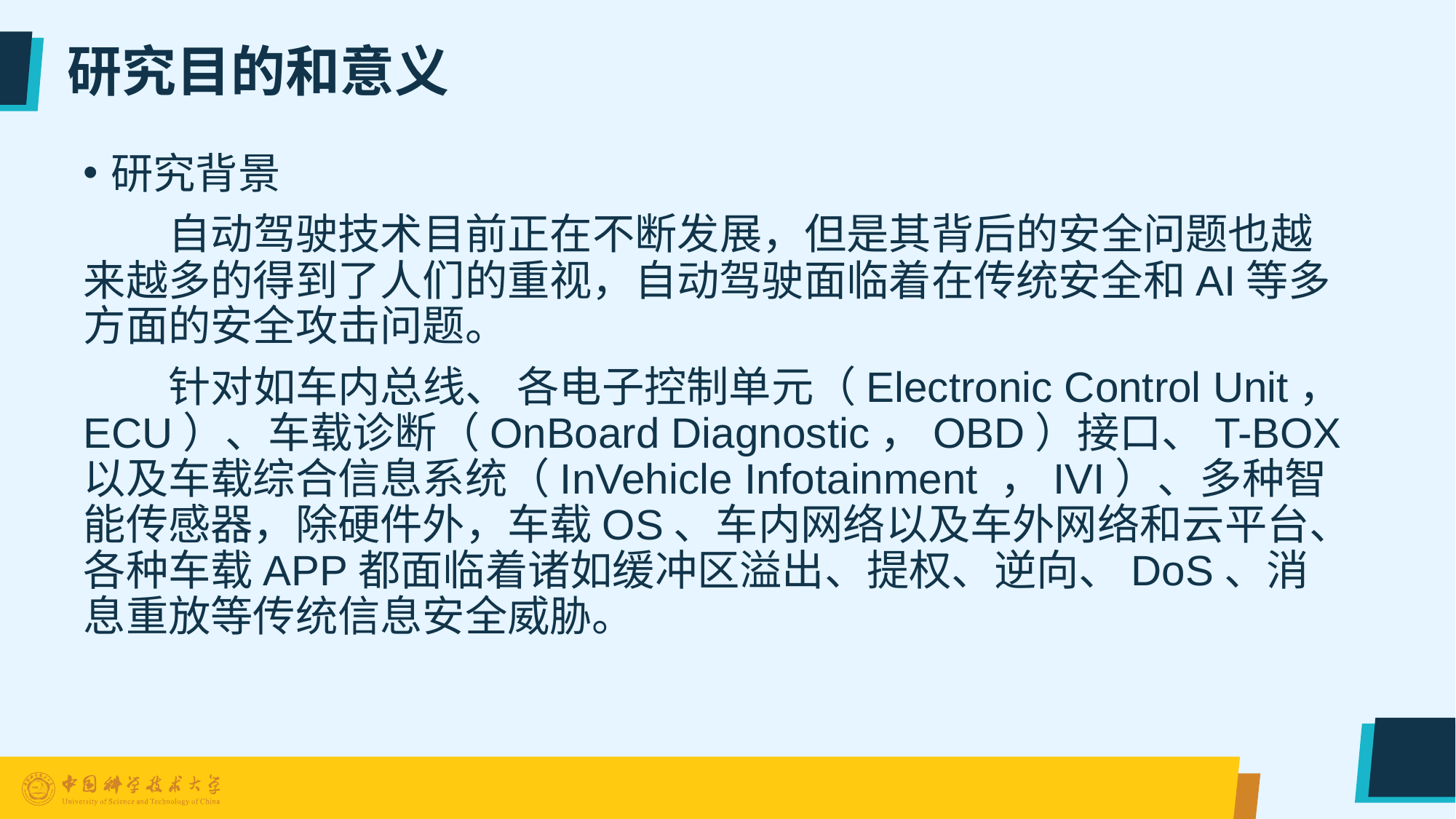

# 研究目的和意义
研究背景
自动驾驶技术目前正在不断发展，但是其背后的安全问题也越来越多的得到了人们的重视，自动驾驶面临着在传统安全和AI等多方面的安全攻击问题。
针对如车内总线、 各电子控制单元（Electronic Control Unit，ECU）、车载诊断（OnBoard Diagnostic，OBD）接口、T-BOX 以及车载综合信息系统（InVehicle Infotainment ，IVI）、多种智能传感器，除硬件外，车载OS、车内网络以及车外网络和云平台、各种车载APP都面临着诸如缓冲区溢出、提权、逆向、DoS、消息重放等传统信息安全威胁。
4